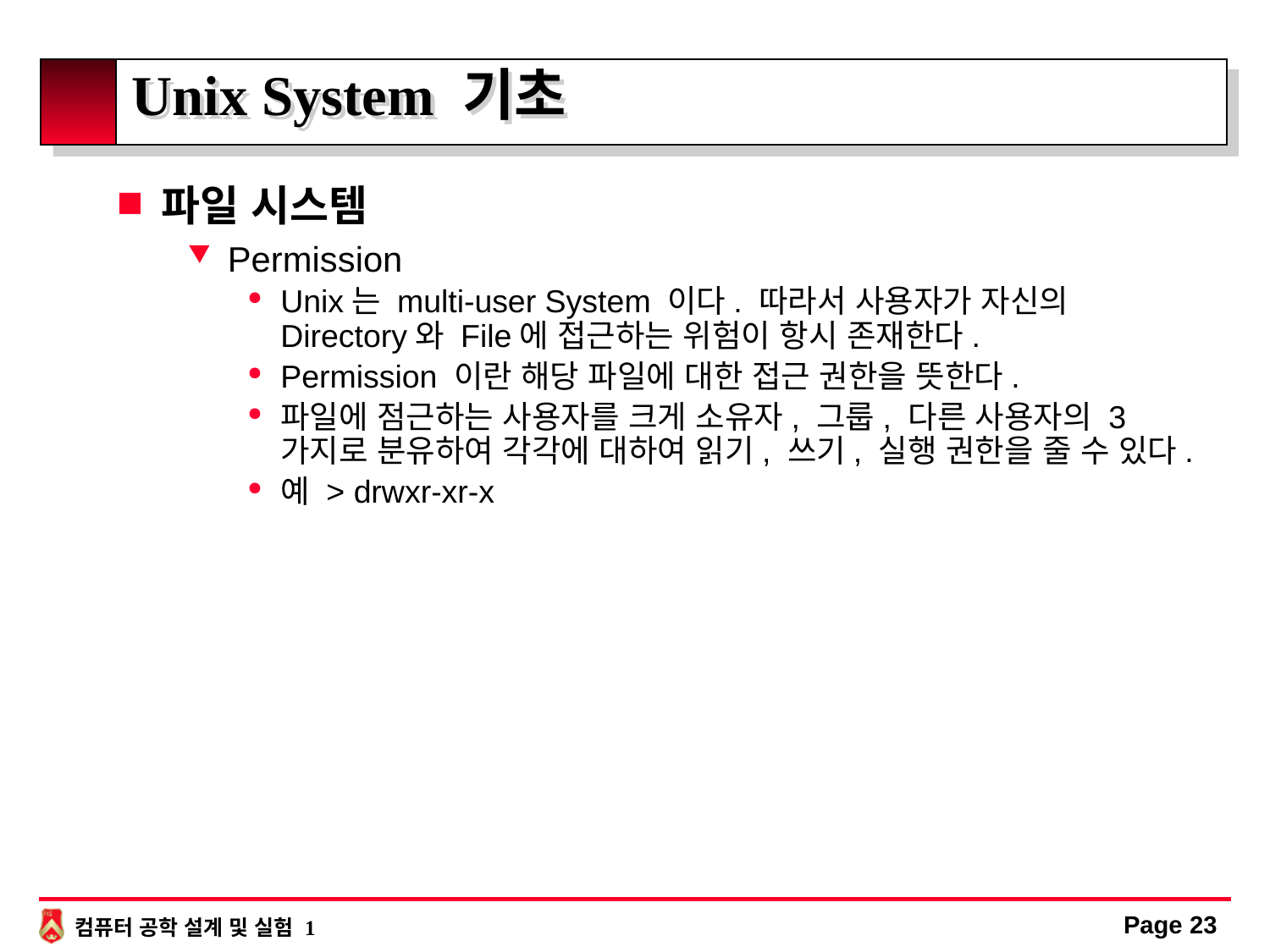

# Unix System 기초
파일 시스템
Permission
Unix는 multi-user System 이다. 따라서 사용자가 자신의 Directory와 File에 접근하는 위험이 항시 존재한다.
Permission 이란 해당 파일에 대한 접근 권한을 뜻한다.
파일에 점근하는 사용자를 크게 소유자, 그룹, 다른 사용자의 3가지로 분유하여 각각에 대하여 읽기, 쓰기, 실행 권한을 줄 수 있다.
예 > drwxr-xr-x
Page 23